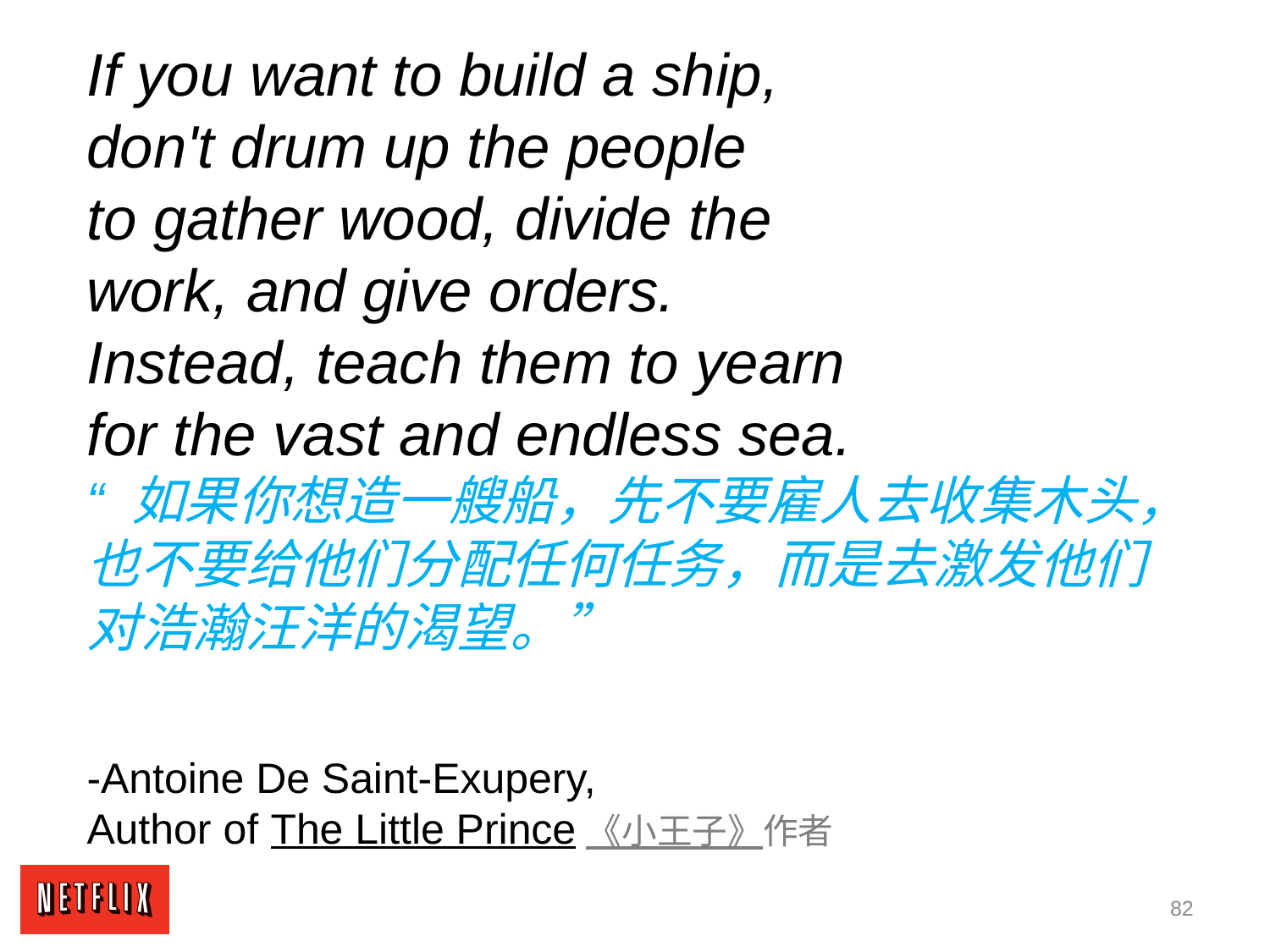

If you want to build a ship,
don't drum up the people
to gather wood, divide the
work, and give orders. 
Instead, teach them to yearn
for the vast and endless sea.
“ 如果你想造一艘船，先不要雇人去收集木头，也不要给他们分配任何任务，而是去激发他们对浩瀚汪洋的渴望。”
-Antoine De Saint-Exupery, 
Author of The Little Prince《小王子》作者
82